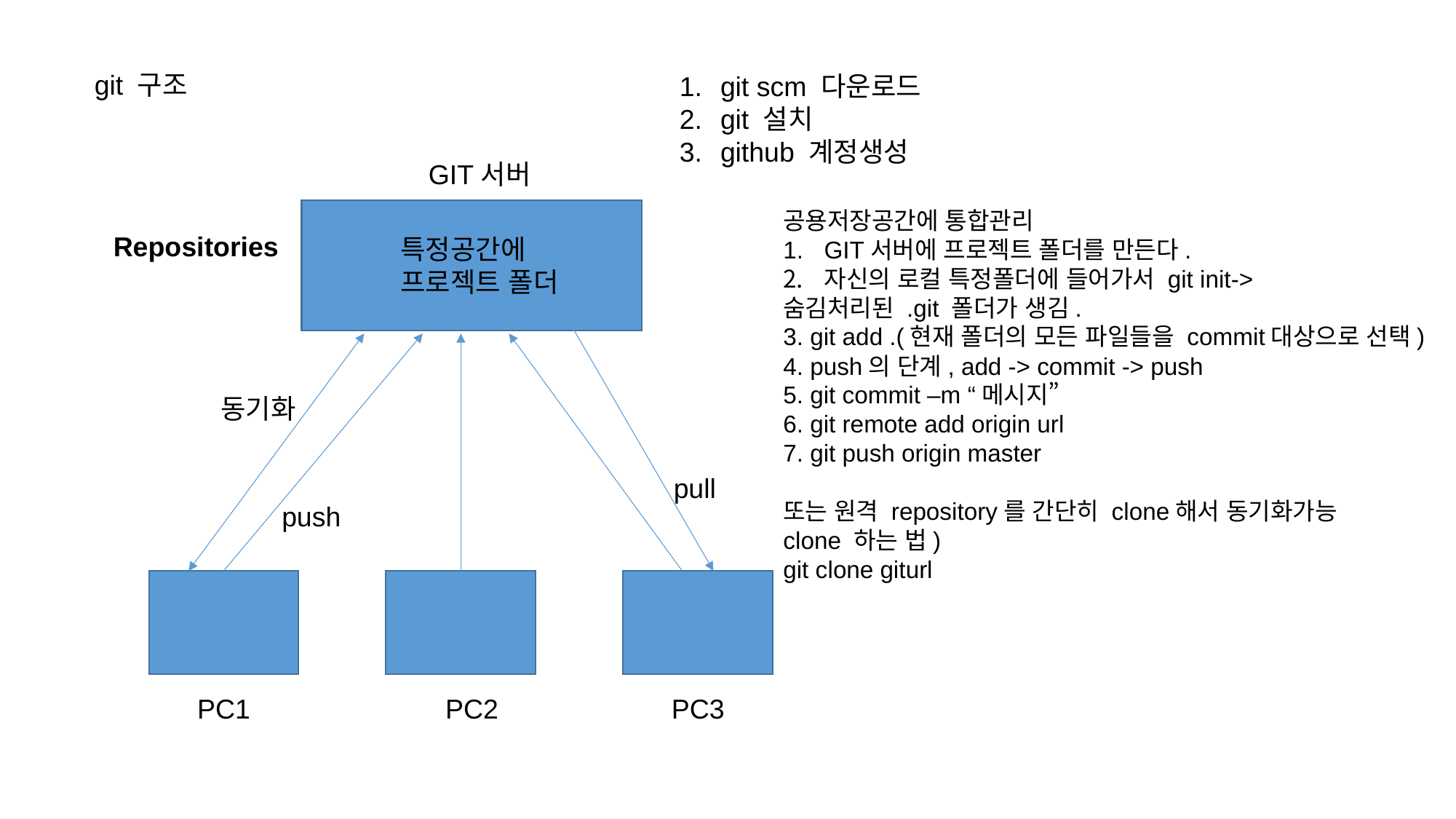

git 구조
git scm 다운로드
git 설치
github 계정생성
GIT서버
공용저장공간에 통합관리
GIT서버에 프로젝트 폴더를 만든다.
자신의 로컬 특정폴더에 들어가서 git init->
숨김처리된 .git 폴더가 생김.
3. git add .(현재 폴더의 모든 파일들을 commit대상으로 선택)
4. push의 단계, add -> commit -> push
5. git commit –m “메시지”
6. git remote add origin url
7. git push origin master

또는 원격 repository를 간단히 clone해서 동기화가능
clone 하는 법)
git clone giturl

Repositories
특정공간에
프로젝트 폴더
동기화
pull
push

PC1
PC2
PC3